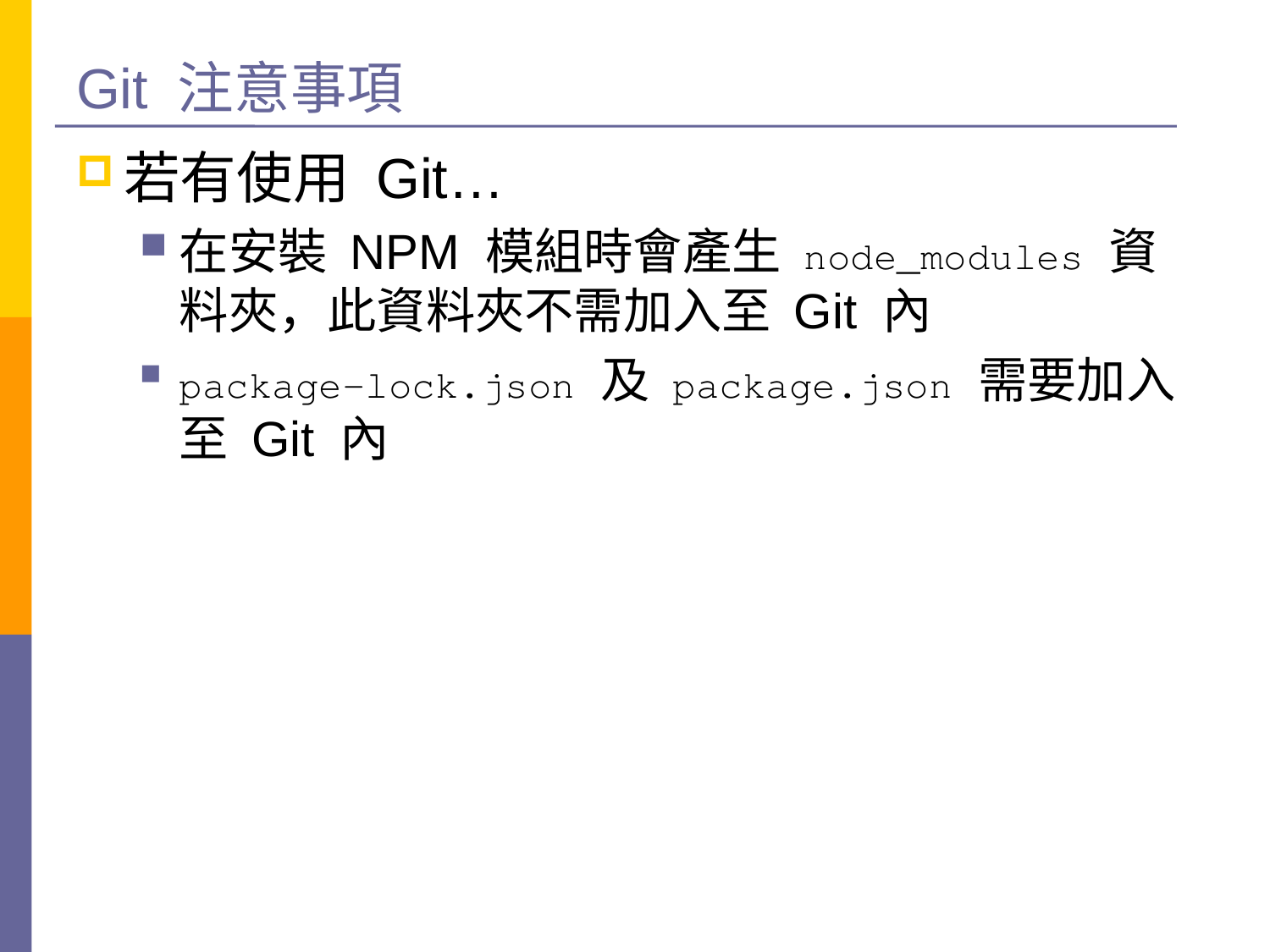

# Git 注意事項
若有使用 Git…
在安裝 NPM 模組時會產生 node_modules 資料夾，此資料夾不需加入至 Git 內
package-lock.json 及 package.json 需要加入至 Git 內